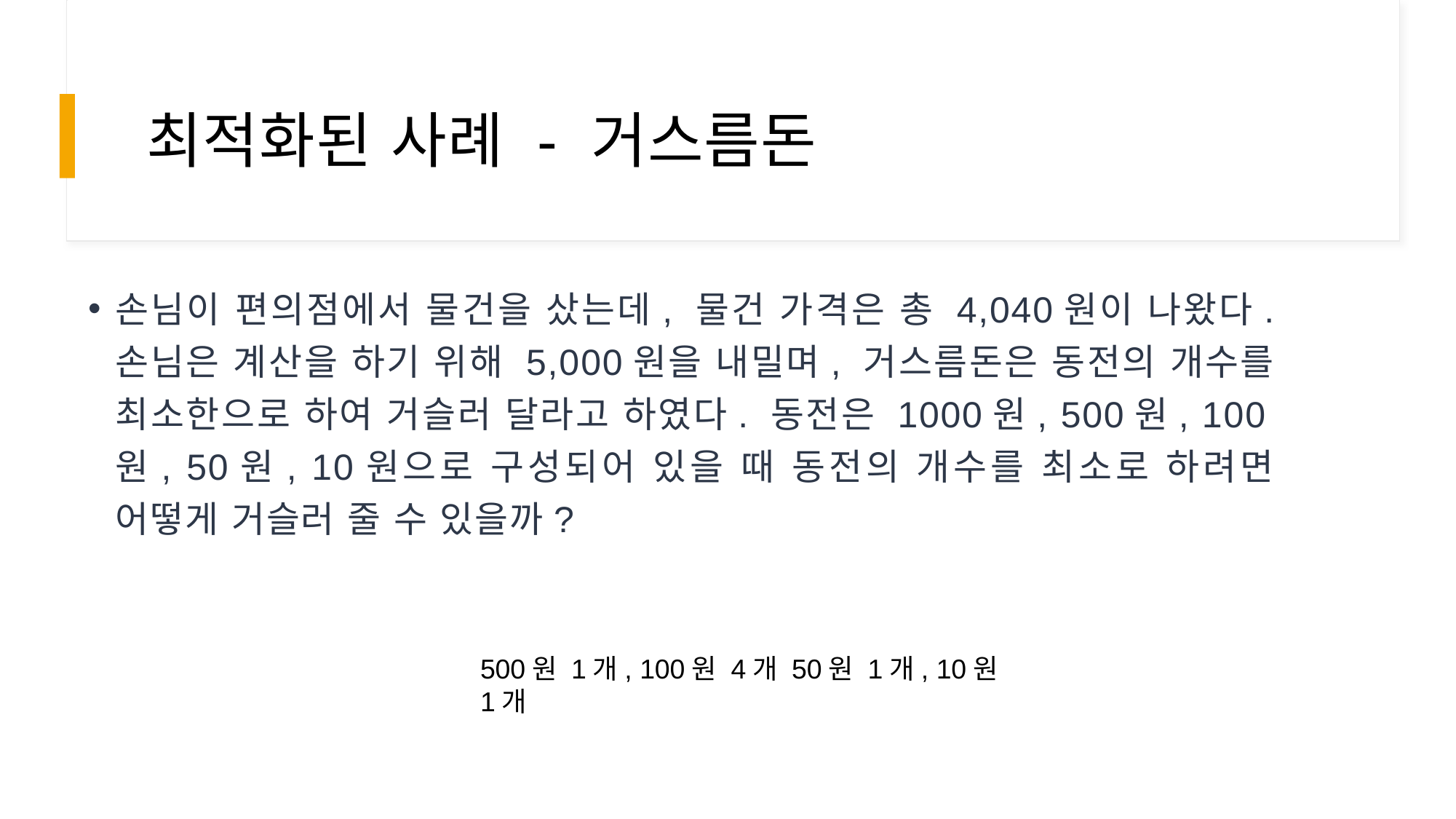

# 최적화된 사례 - 거스름돈
손님이 편의점에서 물건을 샀는데, 물건 가격은 총 4,040원이 나왔다. 손님은 계산을 하기 위해 5,000원을 내밀며, 거스름돈은 동전의 개수를 최소한으로 하여 거슬러 달라고 하였다. 동전은 1000원, 500원, 100원, 50원, 10원으로 구성되어 있을 때 동전의 개수를 최소로 하려면 어떻게 거슬러 줄 수 있을까?

500원 1개, 100원 4개 50원 1개, 10원 1개